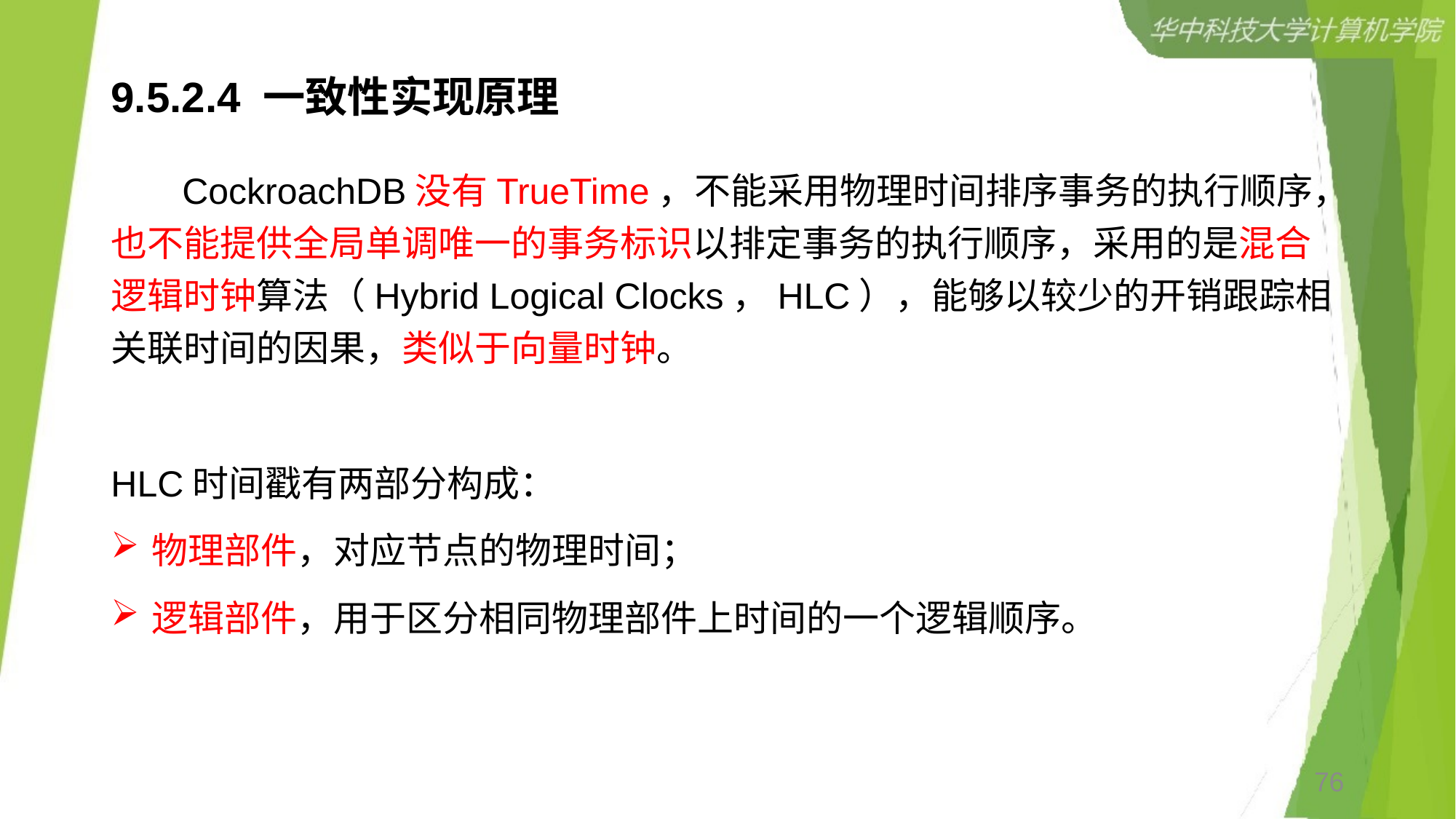

# 9.5.2.4 一致性实现原理
       CockroachDB没有TrueTime，不能采用物理时间排序事务的执行顺序，也不能提供全局单调唯一的事务标识以排定事务的执行顺序，采用的是混合逻辑时钟算法（Hybrid Logical Clocks，HLC），能够以较少的开销跟踪相关联时间的因果，类似于向量时钟。

HLC时间戳有两部分构成：
物理部件，对应节点的物理时间；
逻辑部件，用于区分相同物理部件上时间的一个逻辑顺序。
76